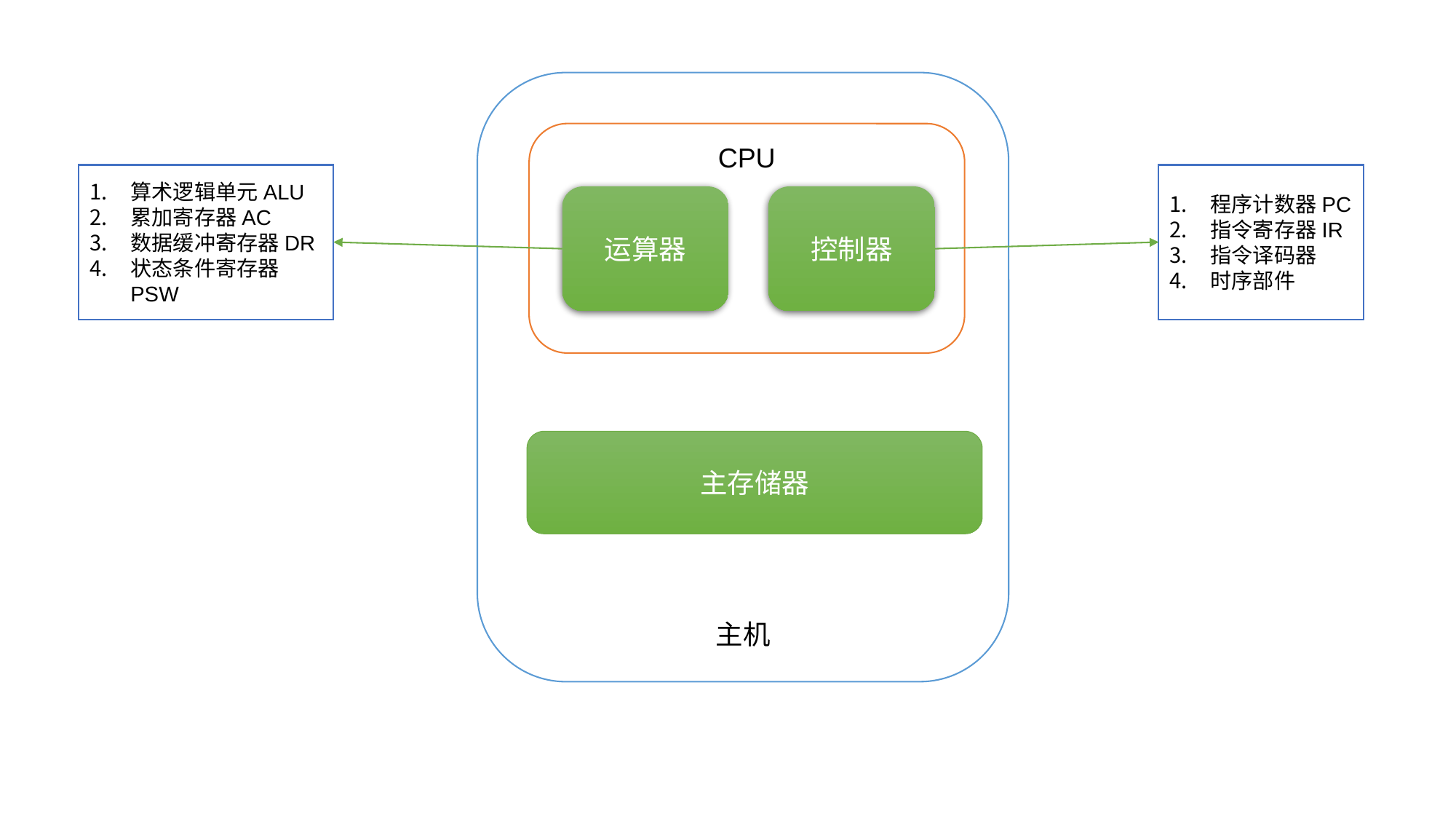

主机
CPU
算术逻辑单元ALU
累加寄存器AC
数据缓冲寄存器DR
状态条件寄存器PSW
程序计数器PC
指令寄存器IR
指令译码器
时序部件
运算器
控制器
主存储器